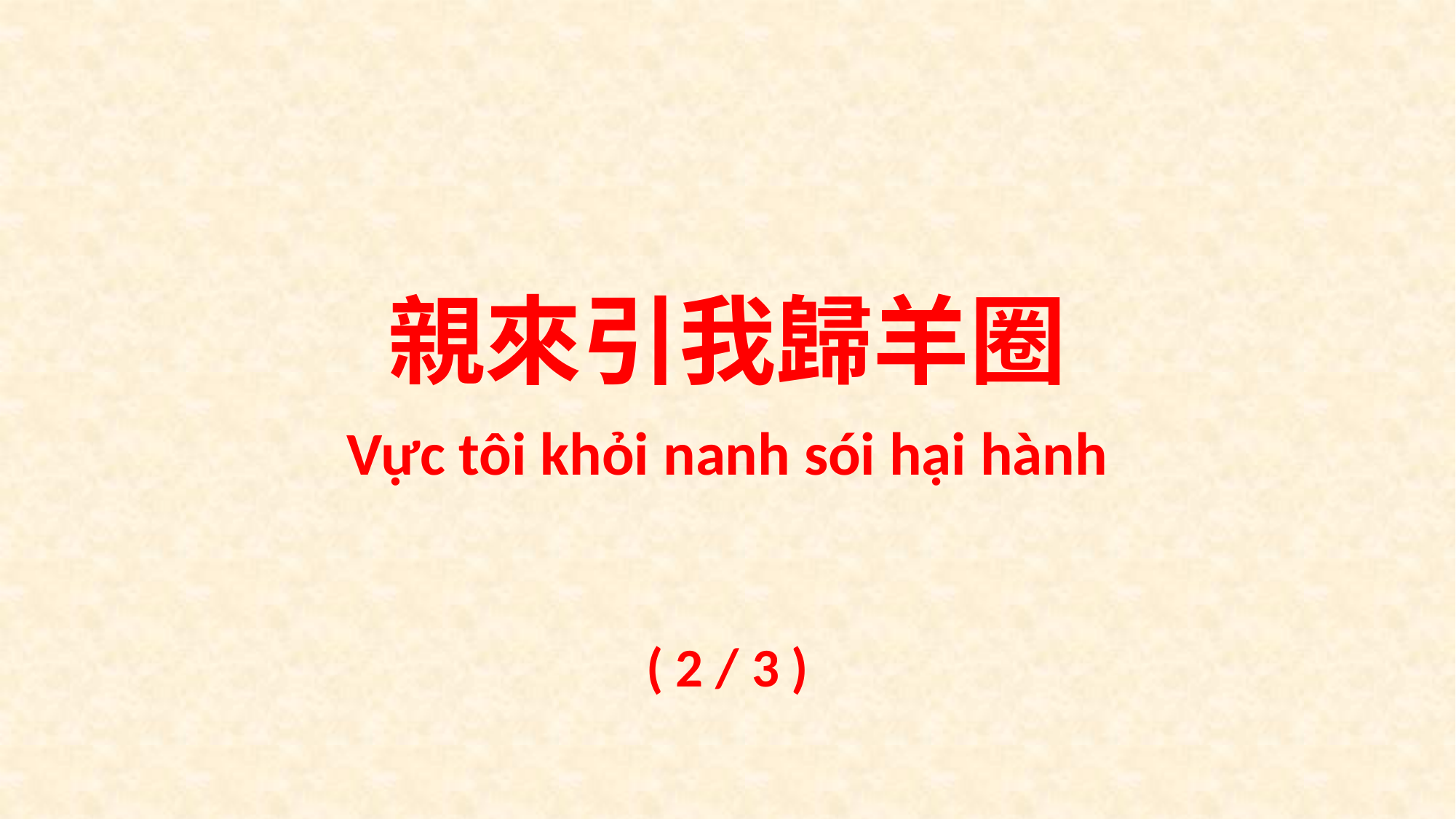

親來引我歸羊圈
Vực tôi khỏi nanh sói hại hành
( 2 / 3 )